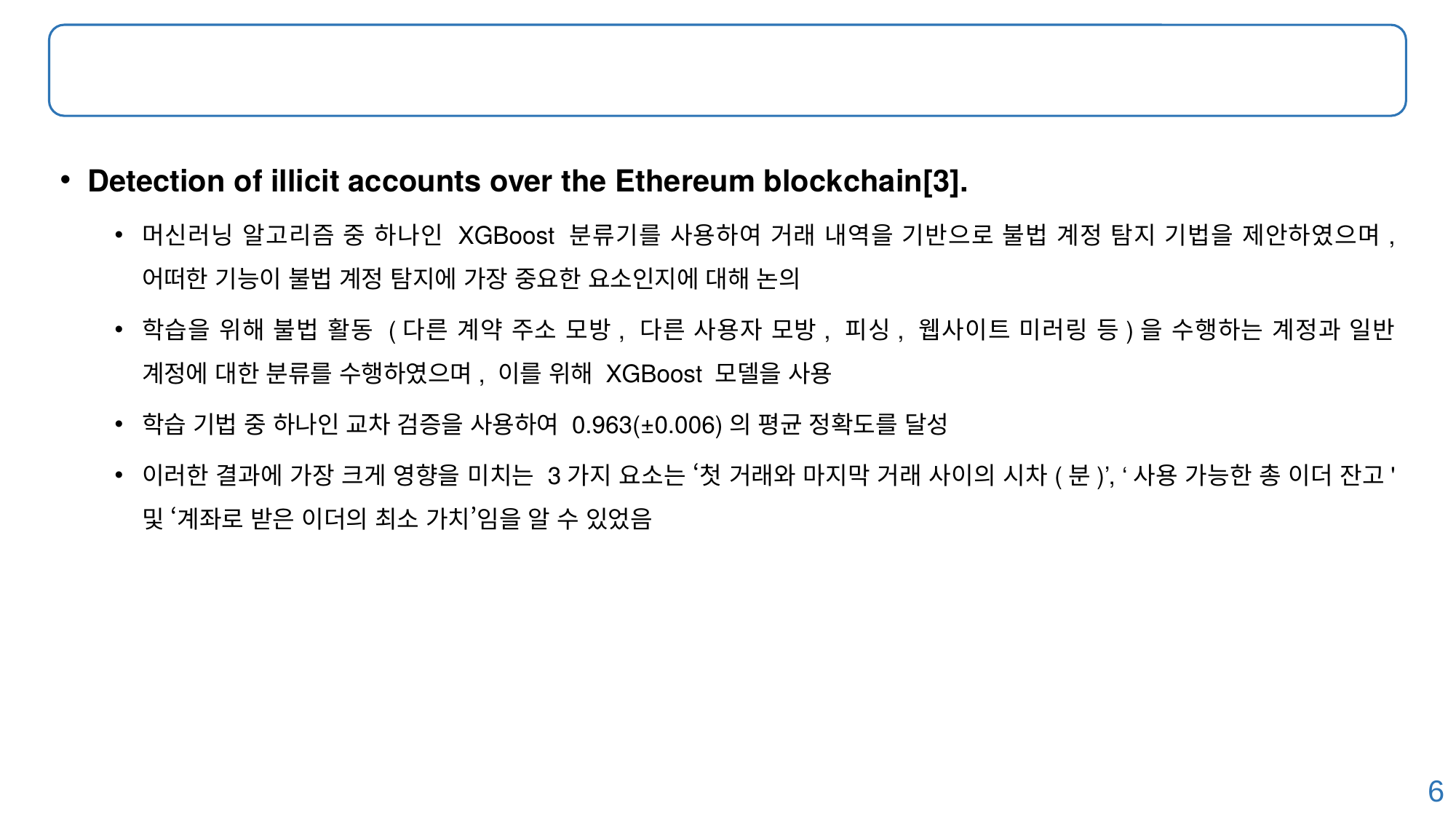

#
Detection of illicit accounts over the Ethereum blockchain[3].
머신러닝 알고리즘 중 하나인 XGBoost 분류기를 사용하여 거래 내역을 기반으로 불법 계정 탐지 기법을 제안하였으며, 어떠한 기능이 불법 계정 탐지에 가장 중요한 요소인지에 대해 논의
학습을 위해 불법 활동 (다른 계약 주소 모방, 다른 사용자 모방, 피싱, 웹사이트 미러링 등)을 수행하는 계정과 일반 계정에 대한 분류를 수행하였으며, 이를 위해 XGBoost 모델을 사용
학습 기법 중 하나인 교차 검증을 사용하여 0.963(±0.006)의 평균 정확도를 달성
이러한 결과에 가장 크게 영향을 미치는 3가지 요소는 ‘첫 거래와 마지막 거래 사이의 시차(분)’, ‘사용 가능한 총 이더 잔고' 및 ‘계좌로 받은 이더의 최소 가치’임을 알 수 있었음